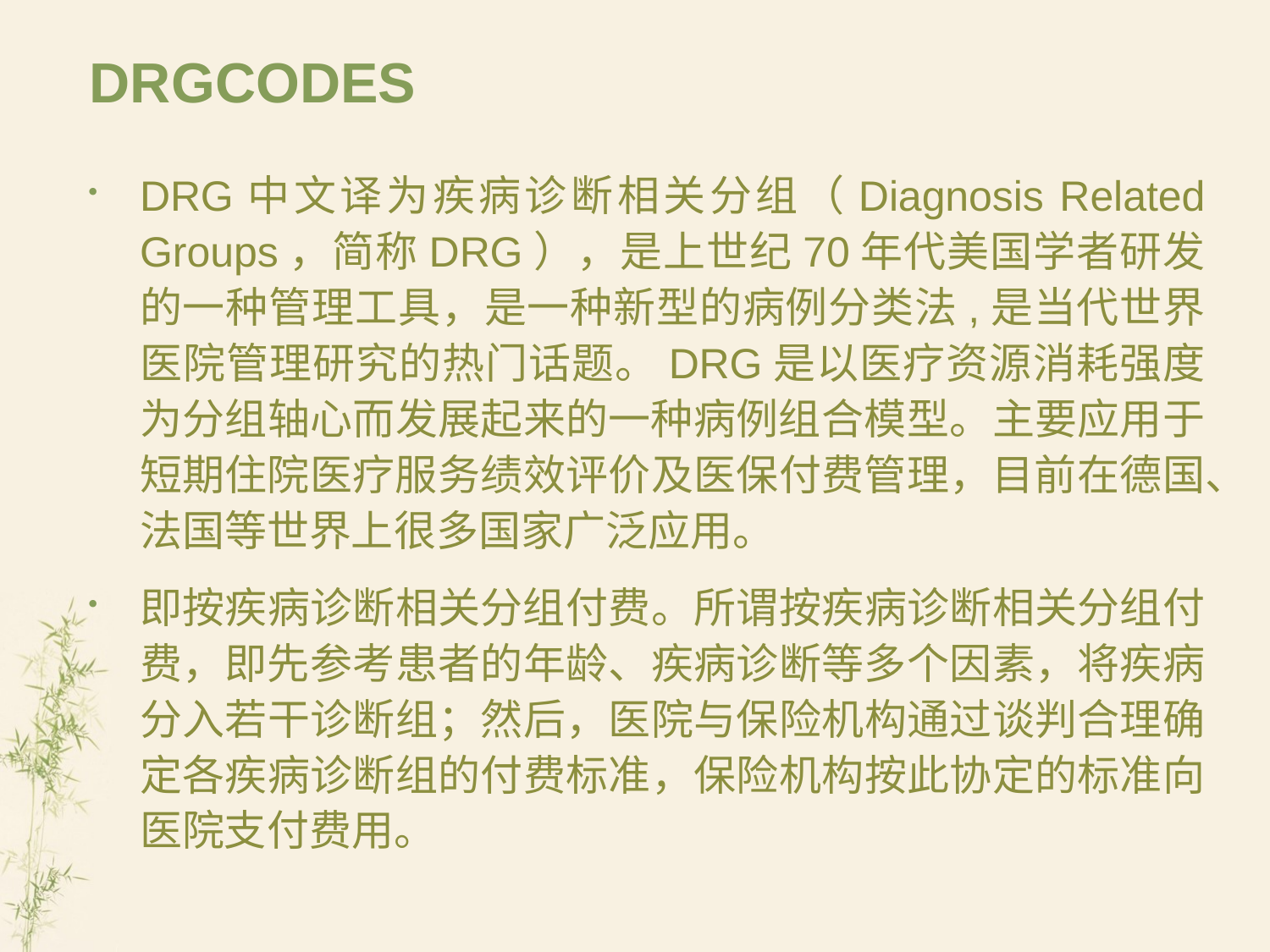

# DRGCODES
DRG中文译为疾病诊断相关分组（Diagnosis Related Groups，简称DRG），是上世纪70年代美国学者研发的一种管理工具，是一种新型的病例分类法,是当代世界医院管理研究的热门话题。DRG是以医疗资源消耗强度为分组轴心而发展起来的一种病例组合模型。主要应用于短期住院医疗服务绩效评价及医保付费管理，目前在德国、法国等世界上很多国家广泛应用。
即按疾病诊断相关分组付费。所谓按疾病诊断相关分组付费，即先参考患者的年龄、疾病诊断等多个因素，将疾病分入若干诊断组；然后，医院与保险机构通过谈判合理确定各疾病诊断组的付费标准，保险机构按此协定的标准向医院支付费用。